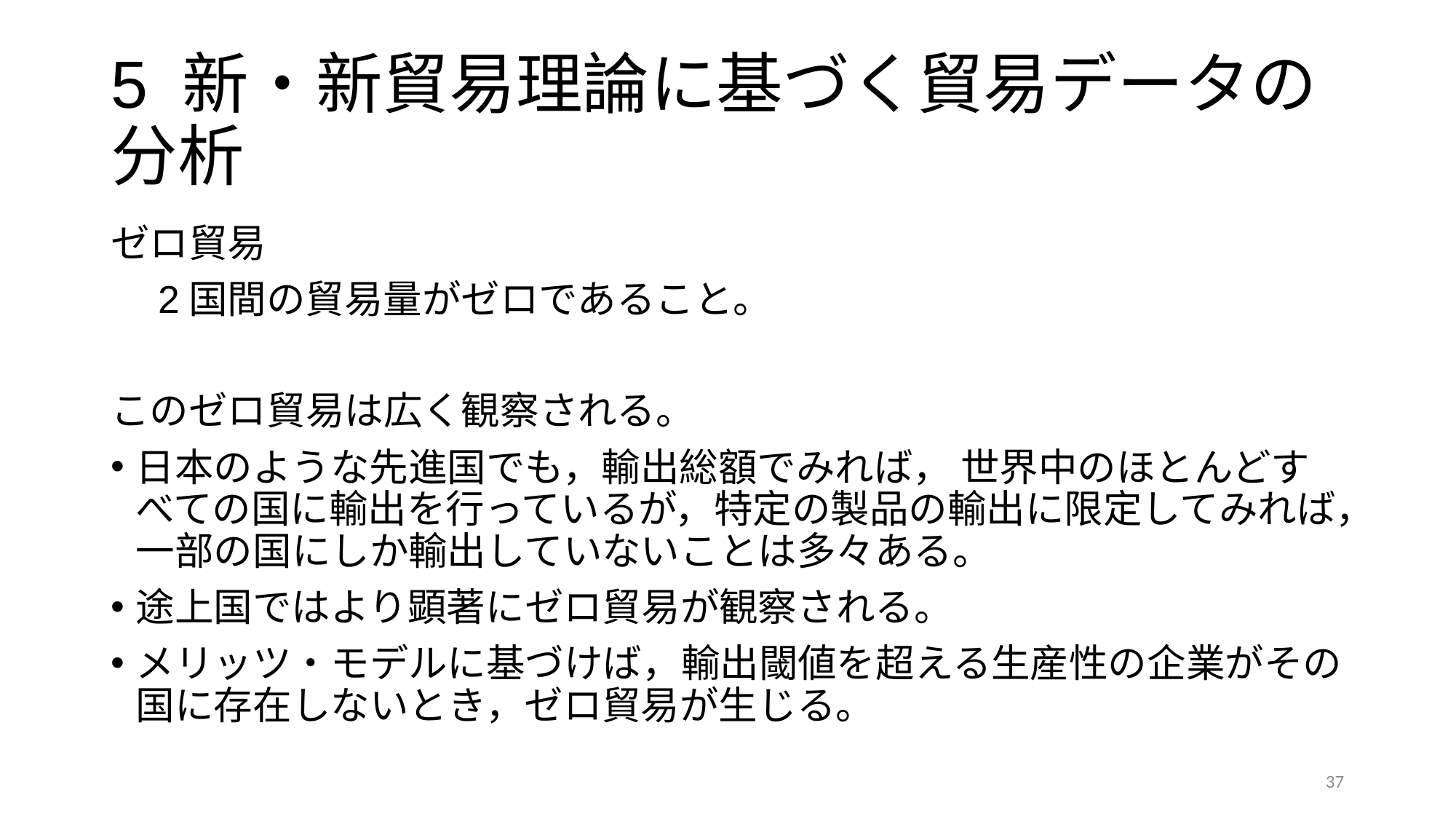

# 5 新・新貿易理論に基づく貿易データの分析
ゼロ貿易
　2国間の貿易量がゼロであること。

このゼロ貿易は広く観察される。
日本のような先進国でも，輸出総額でみれば， 世界中のほとんどすべての国に輸出を行っているが，特定の製品の輸出に限定してみれば，一部の国にしか輸出していないことは多々ある。
途上国ではより顕著にゼロ貿易が観察される。
メリッツ・モデルに基づけば，輸出閾値を超える生産性の企業がその国に存在しないとき，ゼロ貿易が生じる。
37